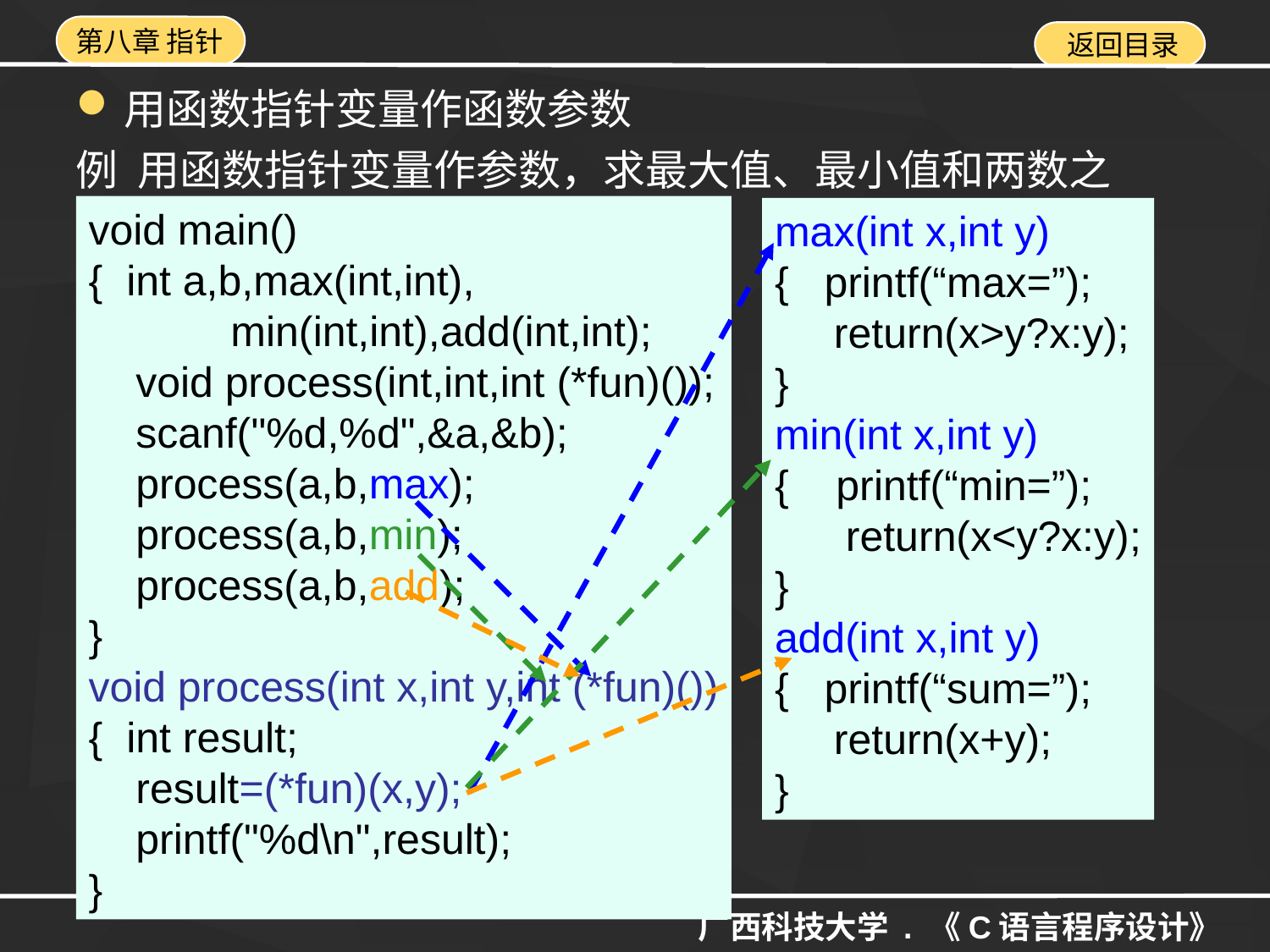

用函数指针变量作函数参数
例  用函数指针变量作参数，求最大值、最小值和两数之和。
void main()
{  int a,b,max(int,int),
            min(int,int),add(int,int);
    void process(int,int,int (*fun)());
    scanf("%d,%d",&a,&b);
    process(a,b,max);
    process(a,b,min);
    process(a,b,add);
}
void process(int x,int y,int (*fun)())
{  int result;
    result=(*fun)(x,y);
    printf("%d\n",result);
}
max(int x,int y)
{   printf(“max=”);
     return(x>y?x:y);
}
min(int x,int y)
{    printf(“min=”);
      return(x<y?x:y);
}
add(int x,int y)
{   printf(“sum=”);
     return(x+y);
}